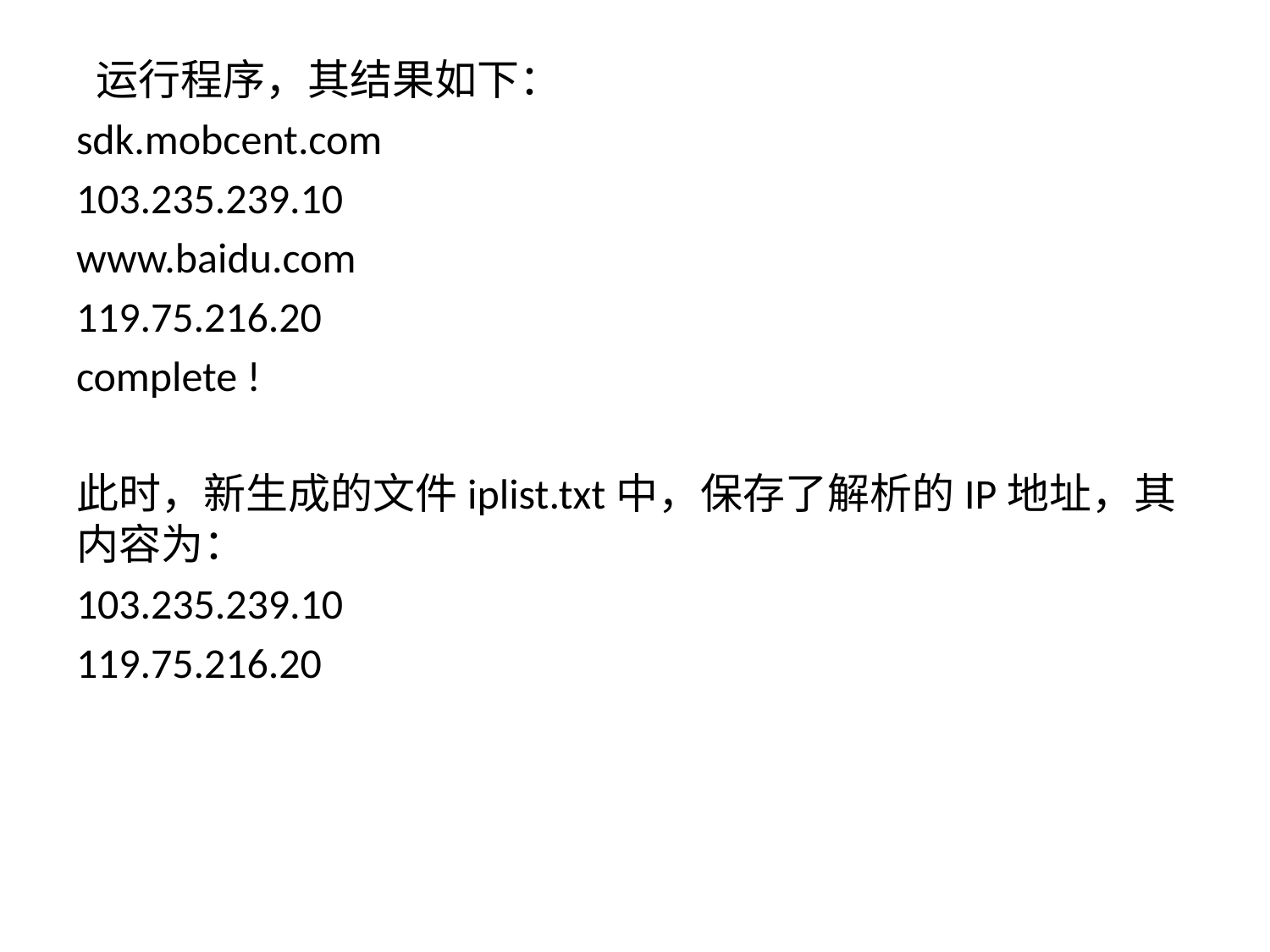

运行程序，其结果如下：
sdk.mobcent.com
103.235.239.10
www.baidu.com
119.75.216.20
complete !

此时，新生成的文件iplist.txt中，保存了解析的IP地址，其内容为：
103.235.239.10
119.75.216.20